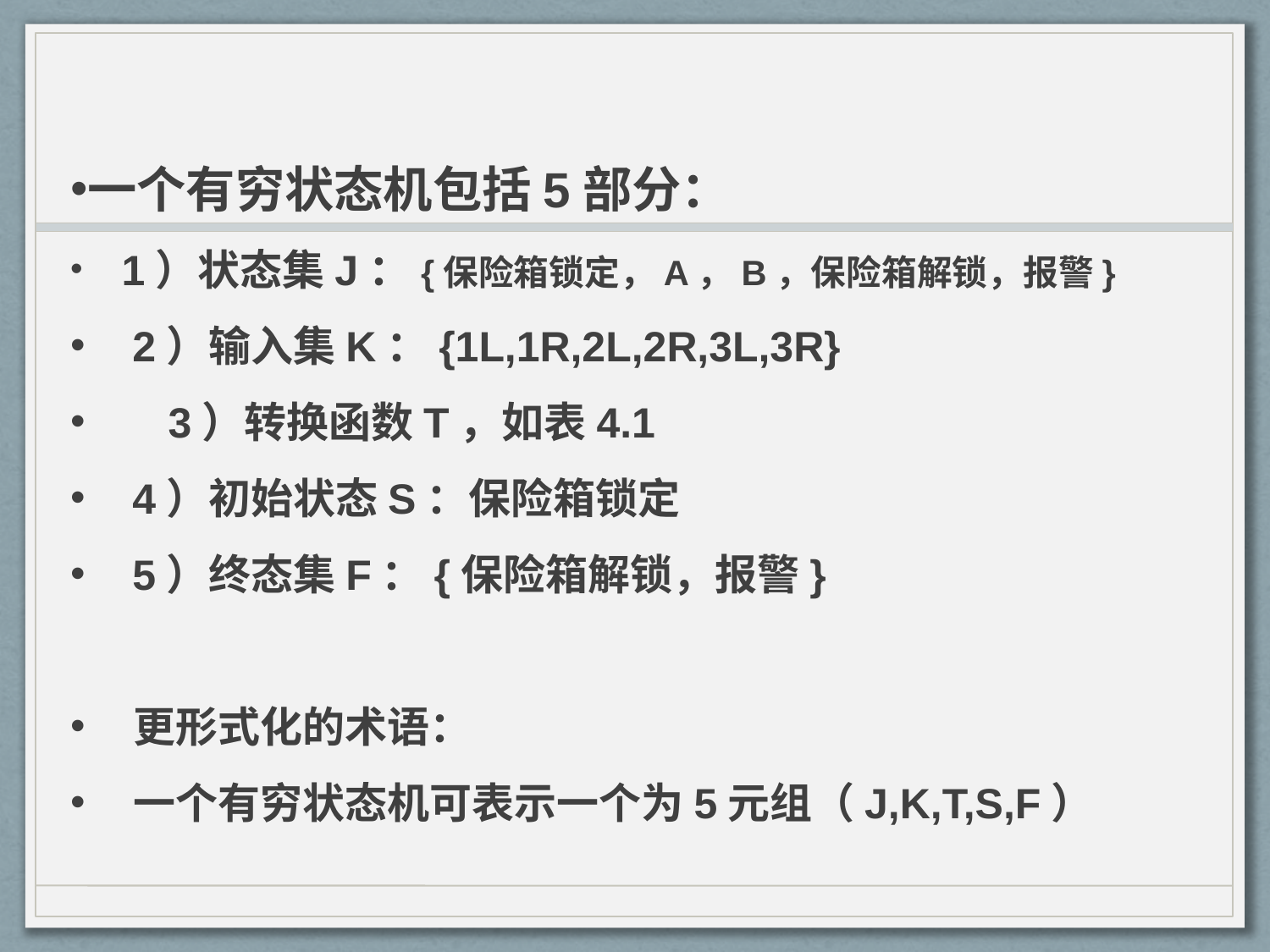

一个有穷状态机包括5部分：
    1）状态集J：{保险箱锁定，A，B，保险箱解锁，报警}
    2）输入集K：{1L,1R,2L,2R,3L,3R}
       3）转换函数T，如表4.1
    4）初始状态S：保险箱锁定
    5）终态集F：{保险箱解锁，报警}

    更形式化的术语：
    一个有穷状态机可表示一个为5元组（J,K,T,S,F）